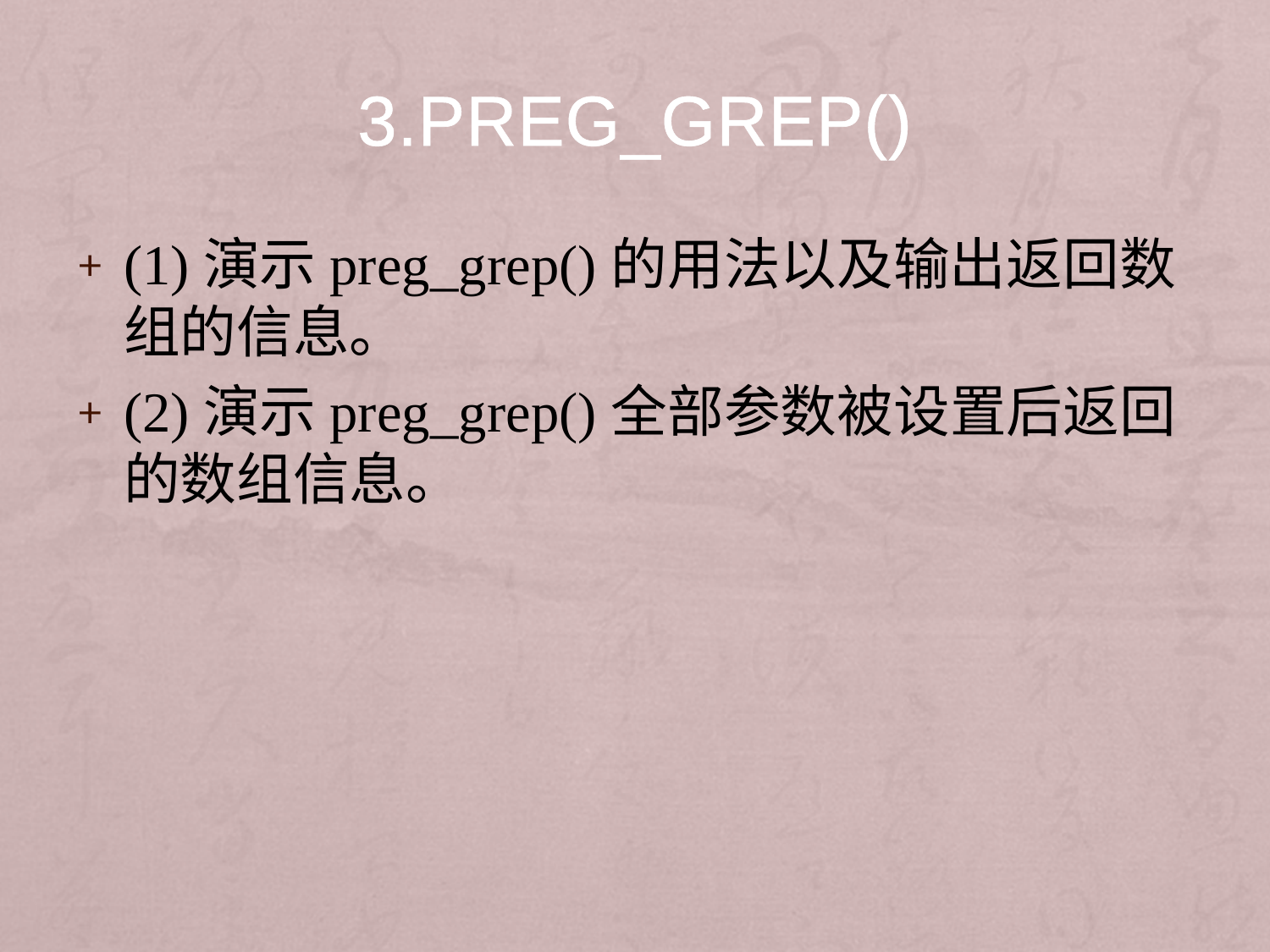

# 3.preg_grep()
(1)演示preg_grep()的用法以及输出返回数组的信息。
(2)演示preg_grep()全部参数被设置后返回的数组信息。